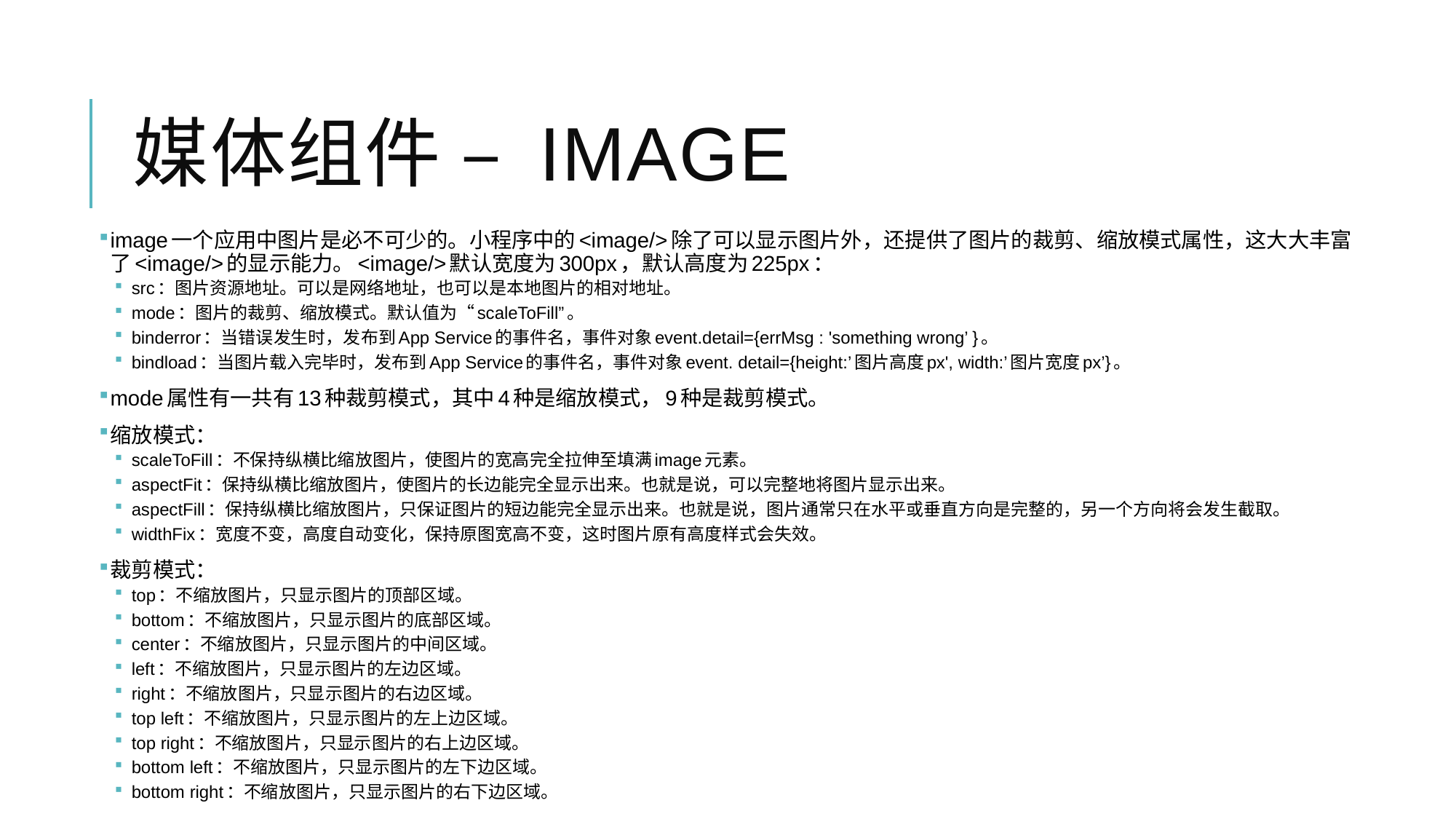

# 媒体组件 – Image
image一个应用中图片是必不可少的。小程序中的<image/>除了可以显示图片外，还提供了图片的裁剪、缩放模式属性，这大大丰富了<image/>的显示能力。<image/>默认宽度为300px，默认高度为225px：
src：图片资源地址。可以是网络地址，也可以是本地图片的相对地址。
mode：图片的裁剪、缩放模式。默认值为“scaleToFill”。
binderror：当错误发生时，发布到App Service的事件名，事件对象event.detail={errMsg : 'something wrong’ }。
bindload：当图片载入完毕时，发布到App Service的事件名，事件对象event. detail={height:’图片高度px', width:’图片宽度px’}。
mode属性有一共有13种裁剪模式，其中4种是缩放模式，9种是裁剪模式。
缩放模式：
scaleToFill：不保持纵横比缩放图片，使图片的宽高完全拉伸至填满image元素。
aspectFit：保持纵横比缩放图片，使图片的长边能完全显示出来。也就是说，可以完整地将图片显示出来。
aspectFill：保持纵横比缩放图片，只保证图片的短边能完全显示出来。也就是说，图片通常只在水平或垂直方向是完整的，另一个方向将会发生截取。
widthFix：宽度不变，高度自动变化，保持原图宽高不变，这时图片原有高度样式会失效。
裁剪模式：
top：不缩放图片，只显示图片的顶部区域。
bottom：不缩放图片，只显示图片的底部区域。
center：不缩放图片，只显示图片的中间区域。
left：不缩放图片，只显示图片的左边区域。
right：不缩放图片，只显示图片的右边区域。
top left：不缩放图片，只显示图片的左上边区域。
top right：不缩放图片，只显示图片的右上边区域。
bottom left：不缩放图片，只显示图片的左下边区域。
bottom right：不缩放图片，只显示图片的右下边区域。